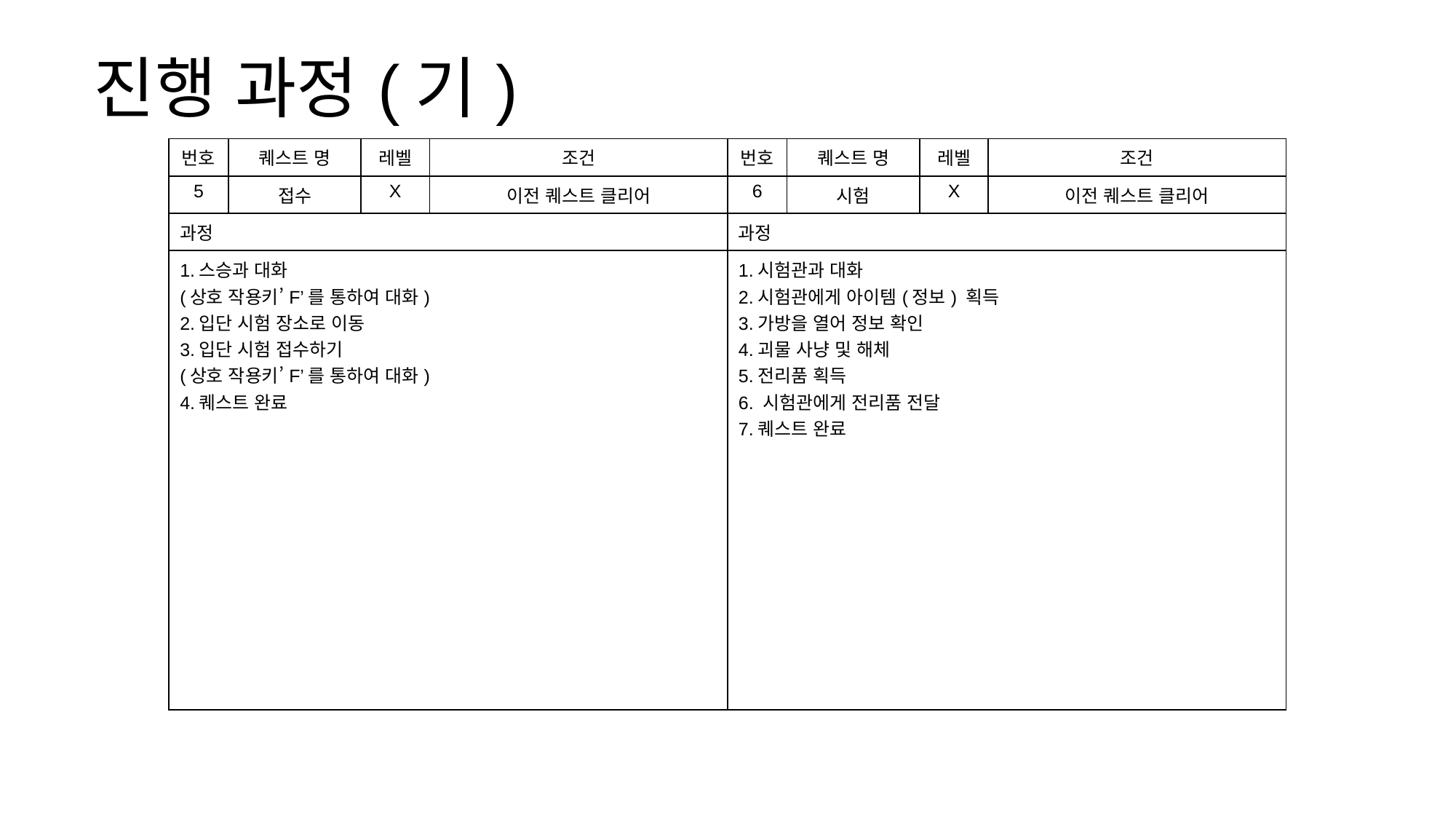

진행 과정(기)
| 번호 | 퀘스트 명 | 레벨 | 조건 |
| --- | --- | --- | --- |
| 5 | 접수 | X | 이전 퀘스트 클리어 |
| 과정 |  |  |  |
| 1.스승과 대화 (상호 작용키’F’를 통하여 대화) 2.입단 시험 장소로 이동 3.입단 시험 접수하기 (상호 작용키’F’를 통하여 대화) 4.퀘스트 완료 |  |  |  |
| 번호 | 퀘스트 명 | 레벨 | 조건 |
| --- | --- | --- | --- |
| 6 | 시험 | X | 이전 퀘스트 클리어 |
| 과정 |  |  |  |
| 1.시험관과 대화 2.시험관에게 아이템(정보) 획득 3.가방을 열어 정보 확인 4.괴물 사냥 및 해체 5.전리품 획득 6. 시험관에게 전리품 전달 7.퀘스트 완료 |  |  |  |